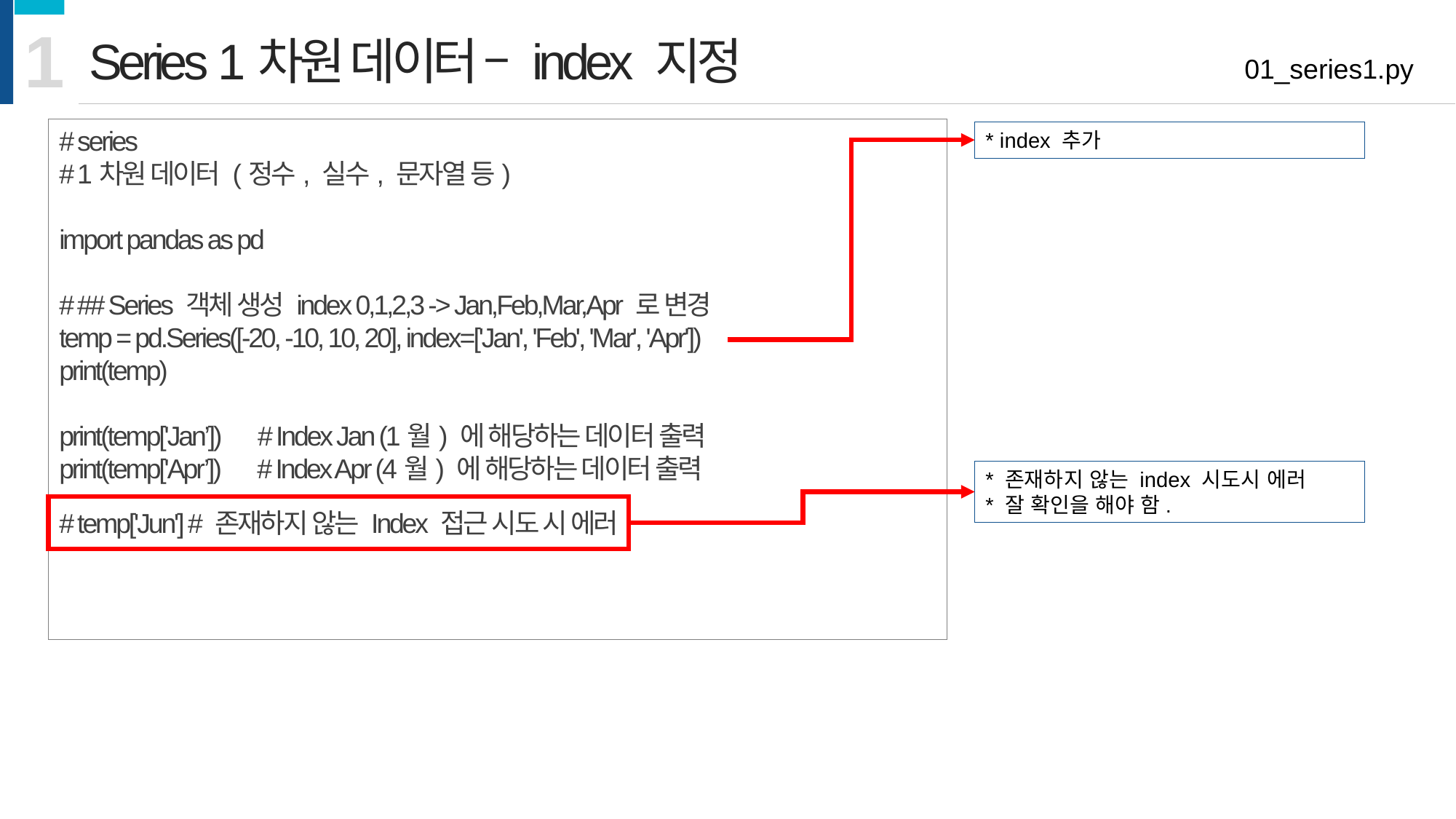

1
Series 1차원 데이터 – index 지정
01_series1.py
# series
# 1차원 데이터 (정수, 실수, 문자열 등)

import pandas as pd

# ## Series 객체 생성 index 0,1,2,3 -> Jan,Feb,Mar,Apr 로 변경
temp = pd.Series([-20, -10, 10, 20], index=['Jan', 'Feb', 'Mar', 'Apr'])
print(temp)

print(temp['Jan’])       # Index Jan (1월) 에 해당하는 데이터 출력
print(temp['Apr’])       # Index Apr (4월) 에 해당하는 데이터 출력

# temp['Jun'] # 존재하지 않는 Index 접근 시도 시 에러
* index 추가
* 존재하지 않는 index 시도시 에러
* 잘 확인을 해야 함.